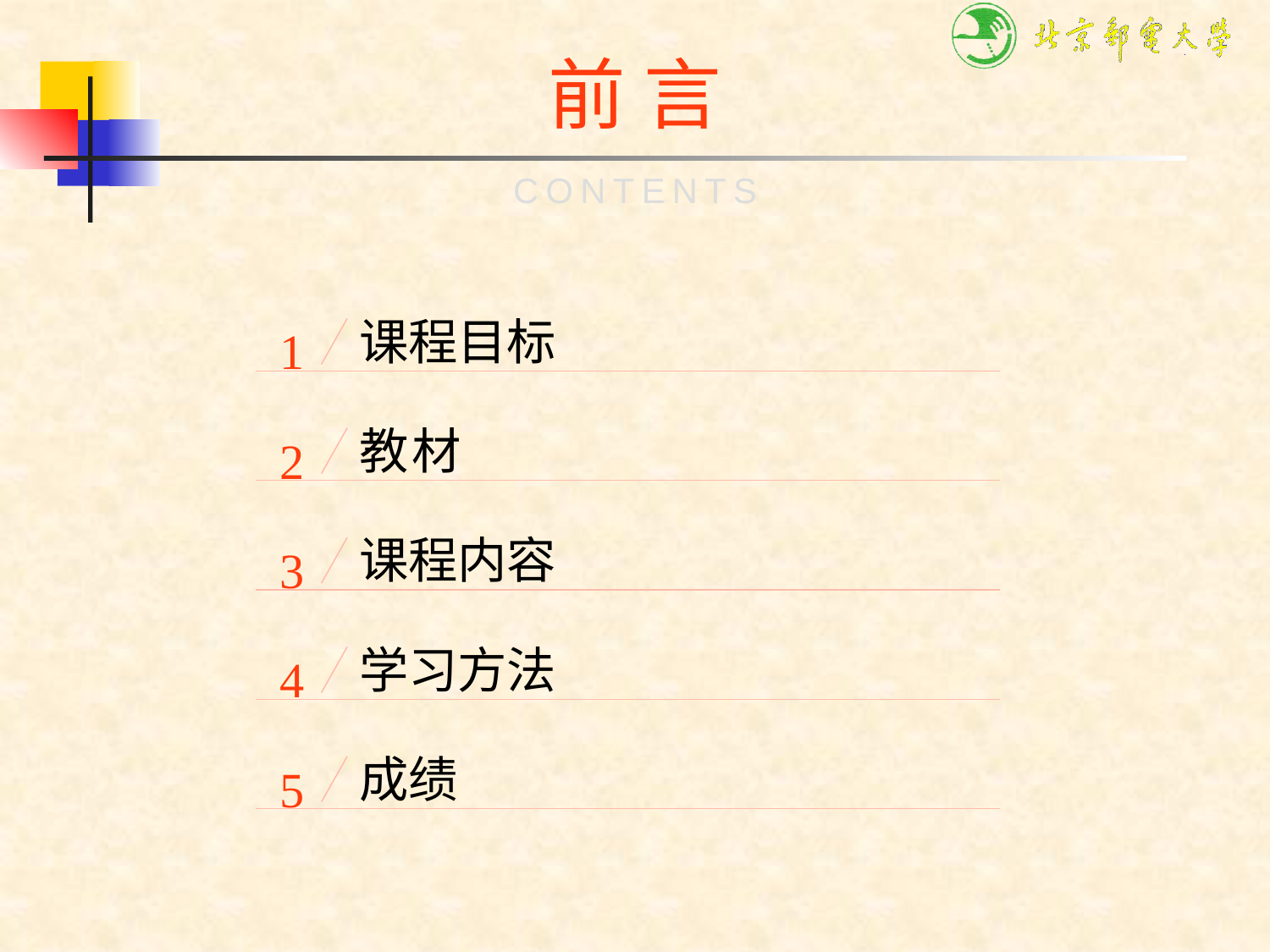

前 言
CONTENTS
1
课程目标
2
教材
3
课程内容
4
学习方法
5
成绩
3